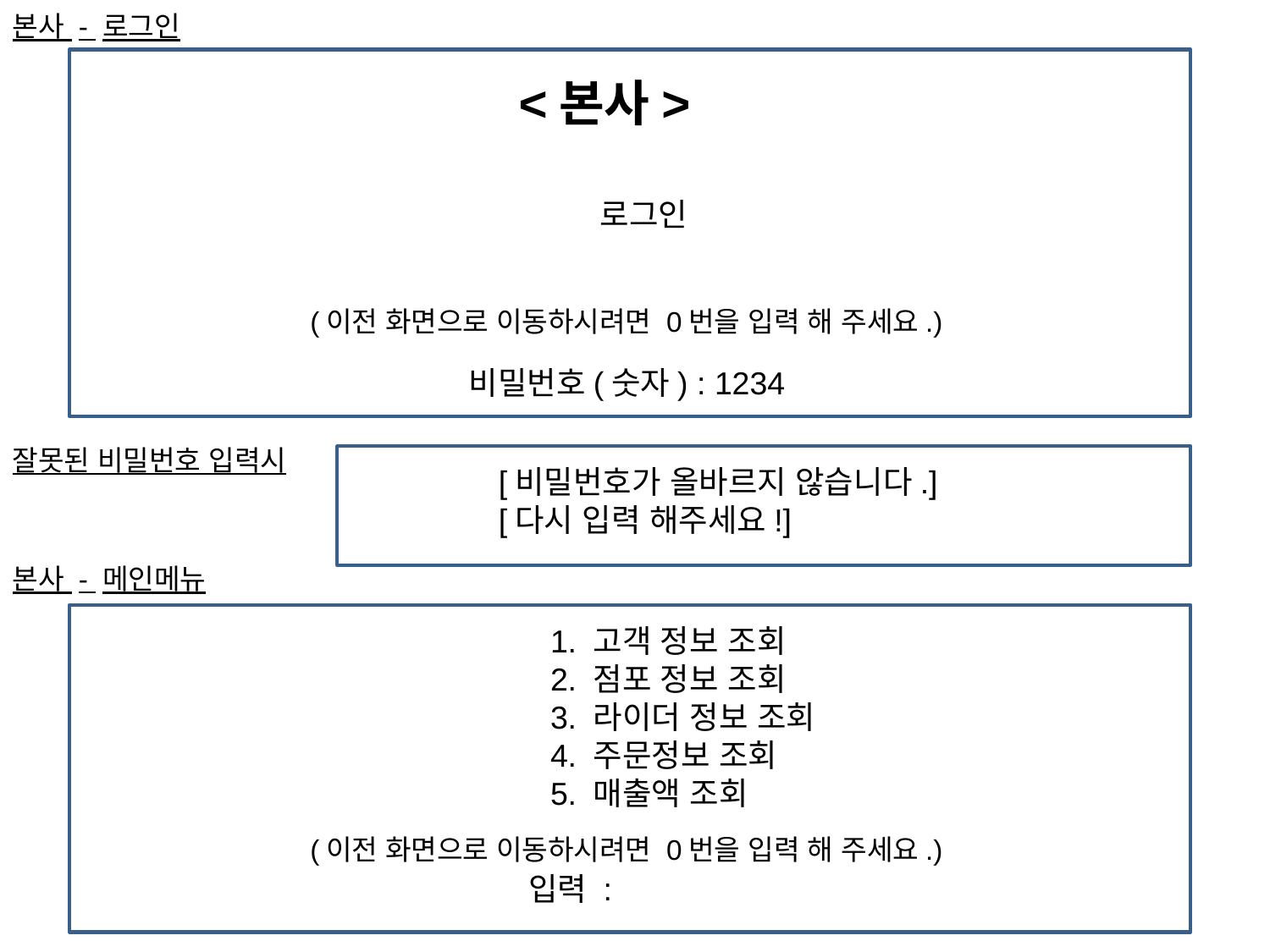

본사 - 로그인

<본사>
				로그인
(이전 화면으로 이동하시려면 0번을 입력 해 주세요.)
비밀번호(숫자) : 1234
잘못된 비밀번호 입력시

[비밀번호가 올바르지 않습니다.]
[다시 입력 해주세요!]
본사 - 메인메뉴

				1. 고객 정보 조회
				2. 점포 정보 조회
				3. 라이더 정보 조회
				4. 주문정보 조회
				5. 매출액 조회
(이전 화면으로 이동하시려면 0번을 입력 해 주세요.)
입력 :